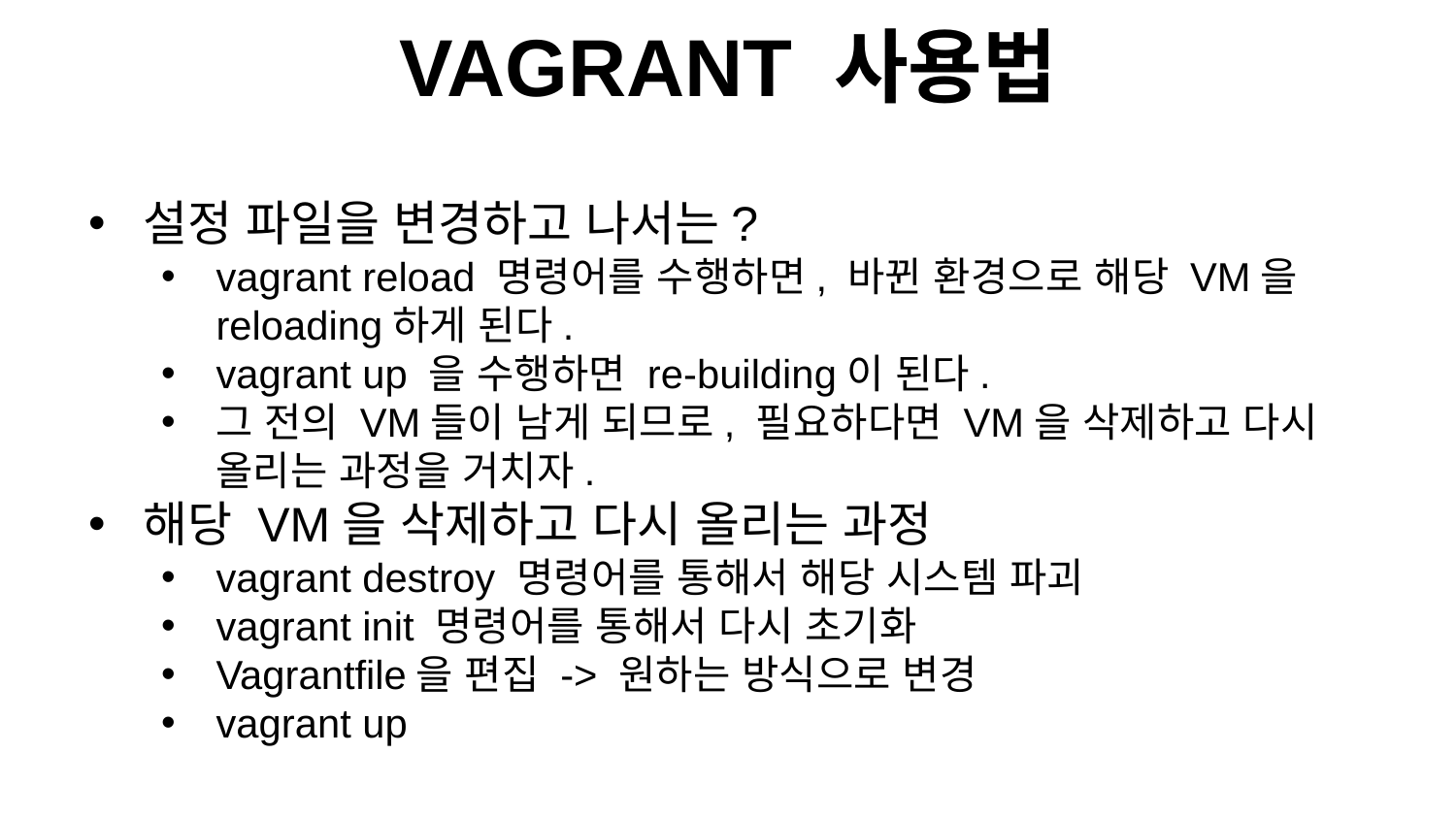

# VAGRANT 사용법
설정 파일을 변경하고 나서는?
vagrant reload 명령어를 수행하면, 바뀐 환경으로 해당 VM을 reloading하게 된다.
vagrant up 을 수행하면 re-building이 된다.
그 전의 VM들이 남게 되므로, 필요하다면 VM을 삭제하고 다시 올리는 과정을 거치자.
해당 VM을 삭제하고 다시 올리는 과정
vagrant destroy 명령어를 통해서 해당 시스템 파괴
vagrant init 명령어를 통해서 다시 초기화
Vagrantfile을 편집 -> 원하는 방식으로 변경
vagrant up